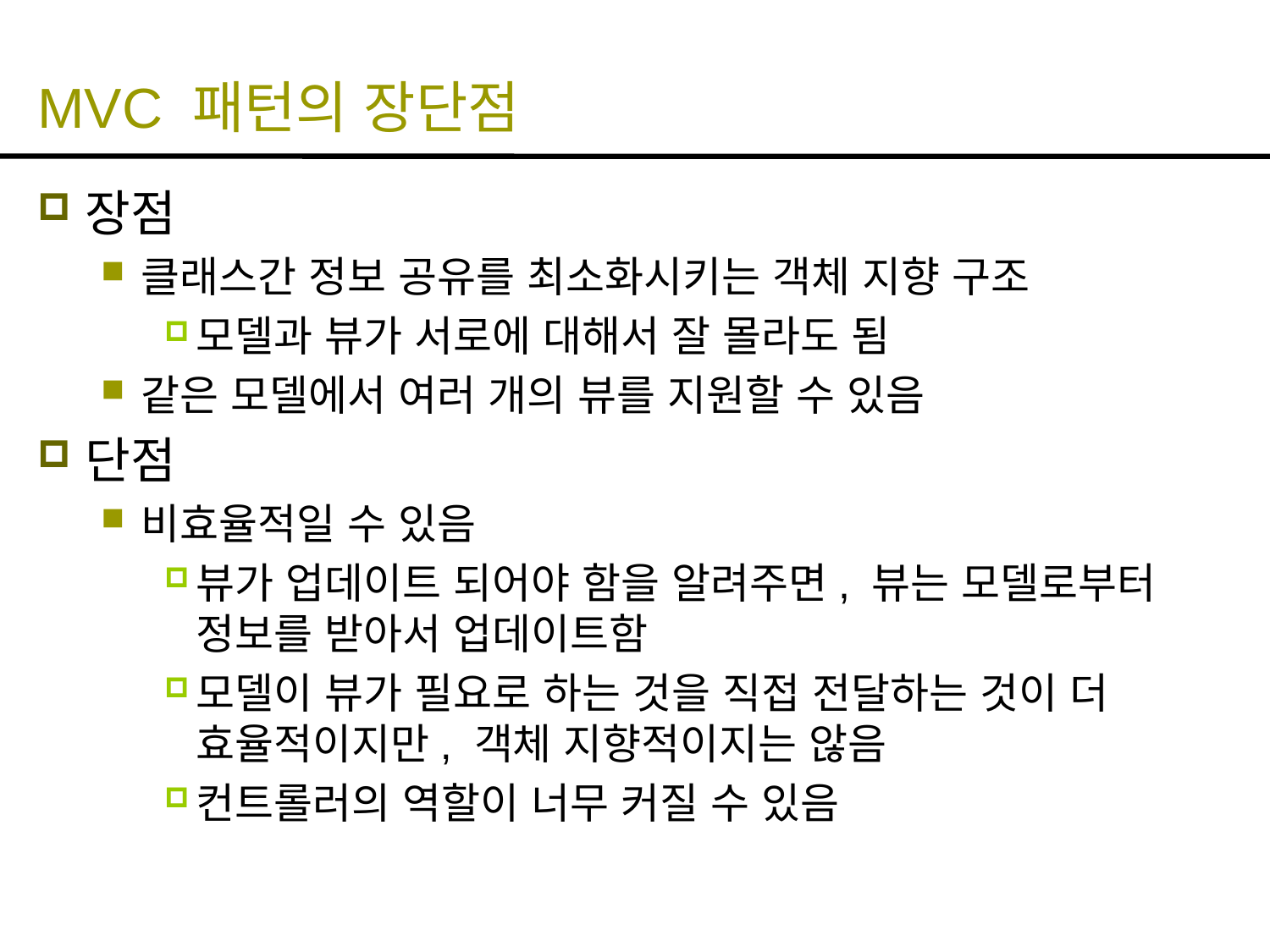

# MVC 패턴의 장단점
장점
클래스간 정보 공유를 최소화시키는 객체 지향 구조
모델과 뷰가 서로에 대해서 잘 몰라도 됨
같은 모델에서 여러 개의 뷰를 지원할 수 있음
단점
비효율적일 수 있음
뷰가 업데이트 되어야 함을 알려주면, 뷰는 모델로부터 정보를 받아서 업데이트함
모델이 뷰가 필요로 하는 것을 직접 전달하는 것이 더 효율적이지만, 객체 지향적이지는 않음
컨트롤러의 역할이 너무 커질 수 있음